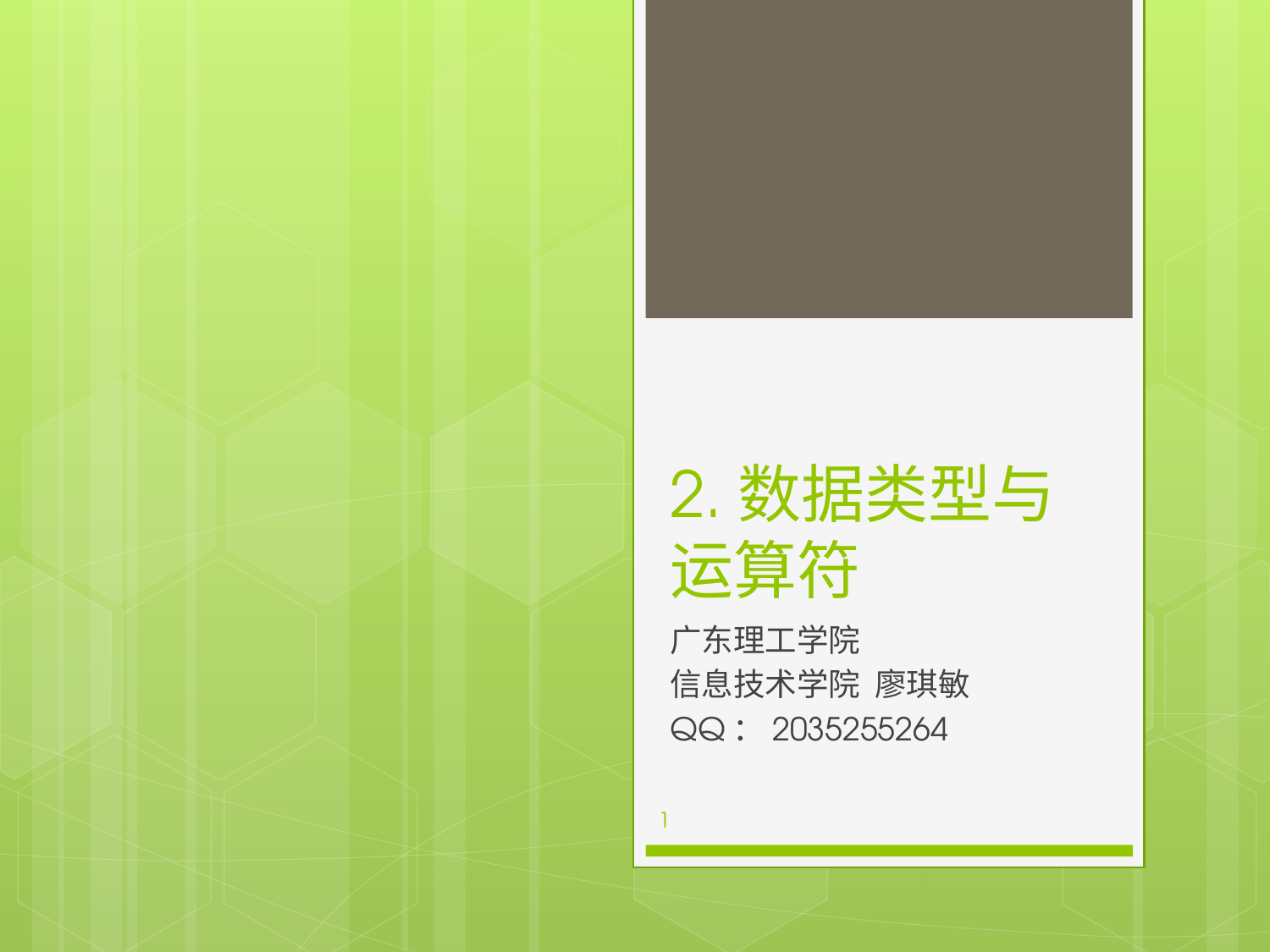

# 2.数据类型与运算符
广东理工学院
信息技术学院  廖琪敏
QQ：2035255264
1